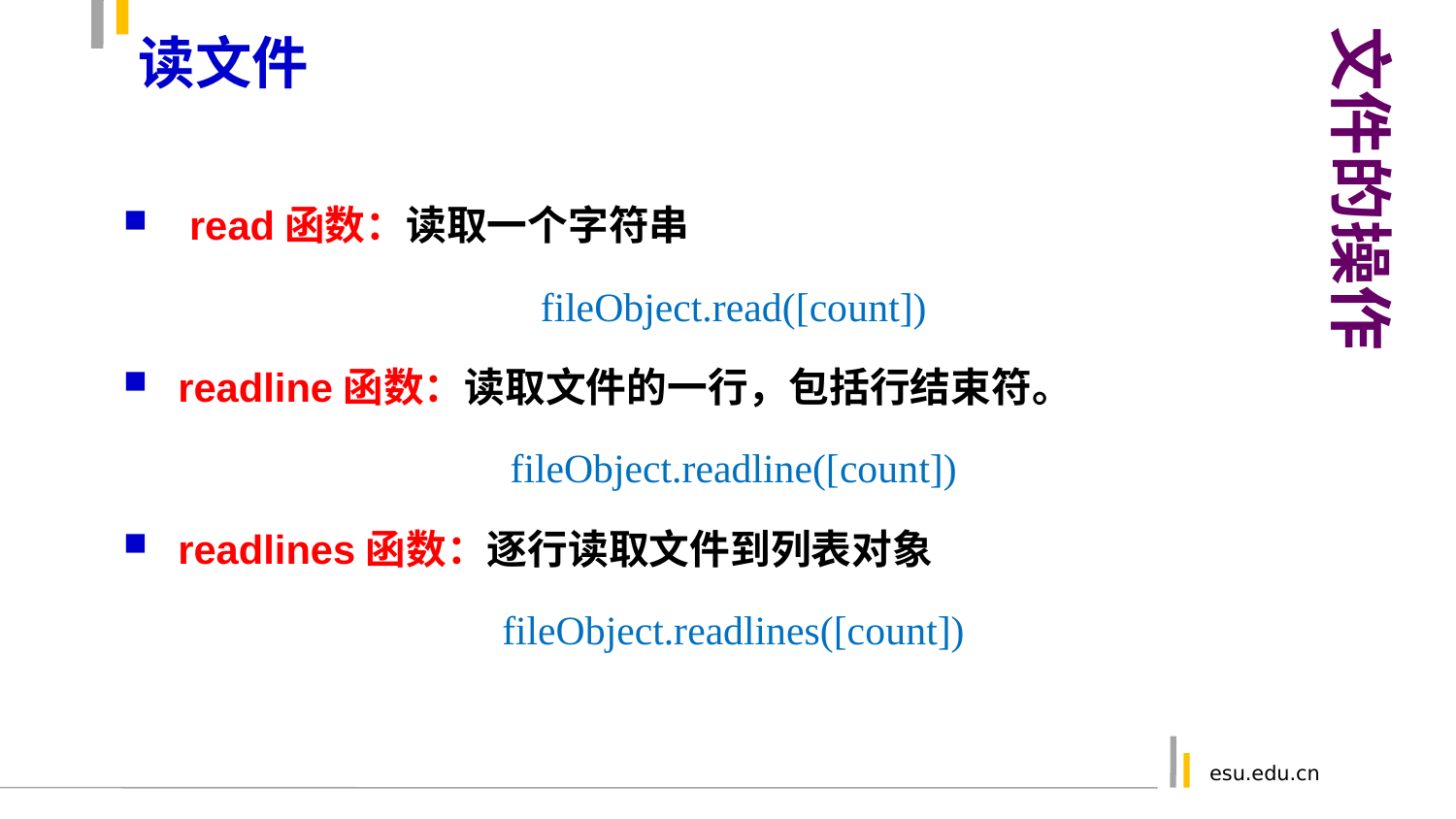

文件的操作
# 读文件
 read函数：读取一个字符串
fileObject.read([count])
readline函数：读取文件的一行，包括行结束符。
fileObject.readline([count])
readlines函数：逐行读取文件到列表对象
fileObject.readlines([count])